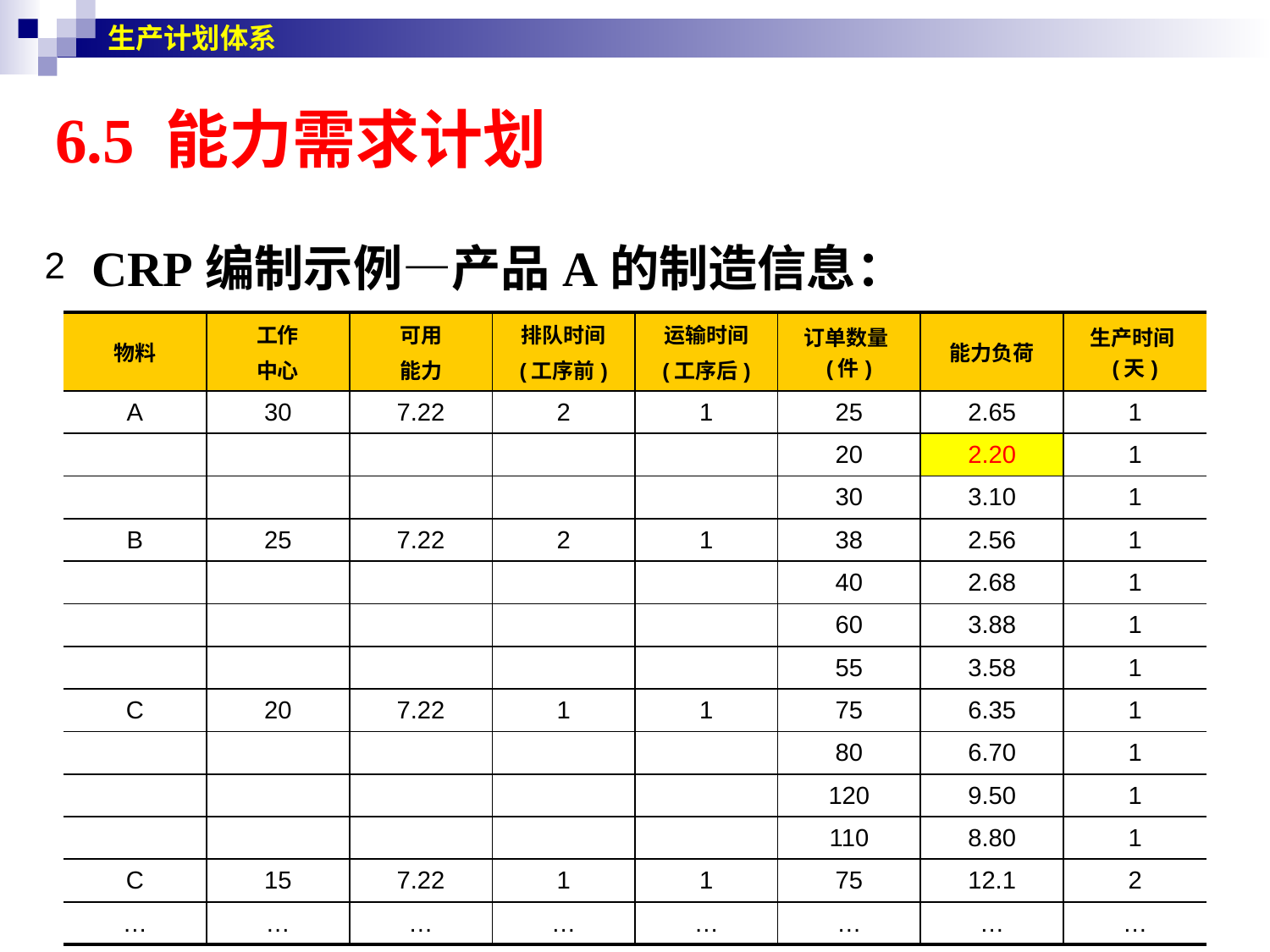

生产计划体系
# 6.5 能力需求计划
CRP编制示例—产品A的制造信息：
| 物料 | 工作 中心 | 可用 能力 | 排队时间 (工序前) | 运输时间 (工序后) | 订单数量(件) | 能力负荷 | 生产时间(天) |
| --- | --- | --- | --- | --- | --- | --- | --- |
| A | 30 | 7.22 | 2 | 1 | 25 | 2.65 | 1 |
|  |  |  |  |  | 20 | 2.20 | 1 |
|  |  |  |  |  | 30 | 3.10 | 1 |
| B | 25 | 7.22 | 2 | 1 | 38 | 2.56 | 1 |
|  |  |  |  |  | 40 | 2.68 | 1 |
|  |  |  |  |  | 60 | 3.88 | 1 |
|  |  |  |  |  | 55 | 3.58 | 1 |
| C | 20 | 7.22 | 1 | 1 | 75 | 6.35 | 1 |
|  |  |  |  |  | 80 | 6.70 | 1 |
|  |  |  |  |  | 120 | 9.50 | 1 |
|  |  |  |  |  | 110 | 8.80 | 1 |
| C | 15 | 7.22 | 1 | 1 | 75 | 12.1 | 2 |
| … | … | … | … | … | … | … | … |